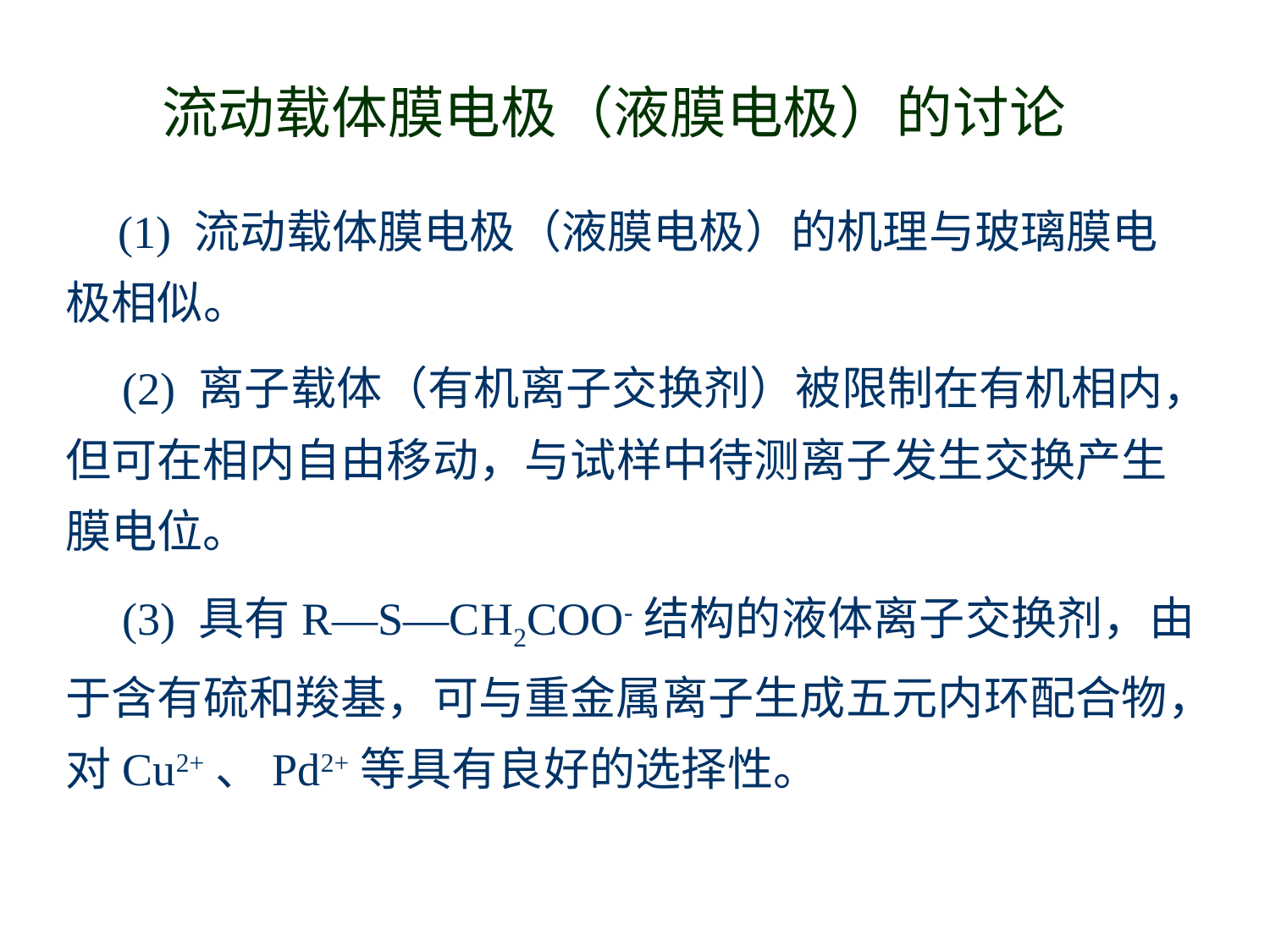

# 流动载体膜电极（液膜电极）的讨论
     (1) 流动载体膜电极（液膜电极）的机理与玻璃膜电极相似。
     (2) 离子载体（有机离子交换剂）被限制在有机相内，但可在相内自由移动，与试样中待测离子发生交换产生膜电位。
     (3) 具有R—S—CH2COO-结构的液体离子交换剂，由于含有硫和羧基，可与重金属离子生成五元内环配合物，对Cu2+、Pd2+等具有良好的选择性。